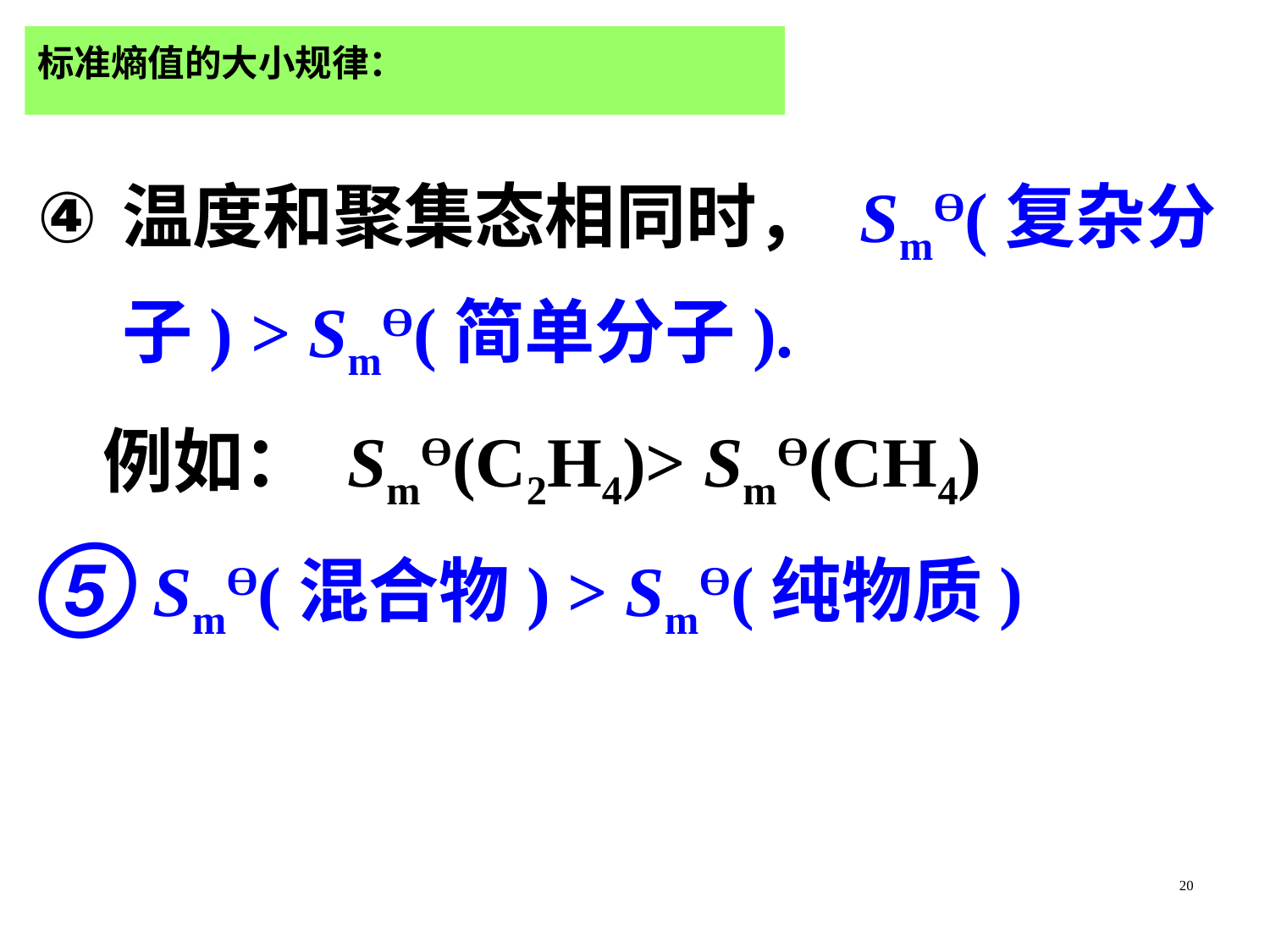

标准熵值的大小规律：
温度和聚集态相同时， SmƟ(复杂分子) > SmƟ(简单分子).
   例如： SmƟ(C2H4)> SmƟ(CH4)
 SmƟ(混合物) > SmƟ(纯物质)
20